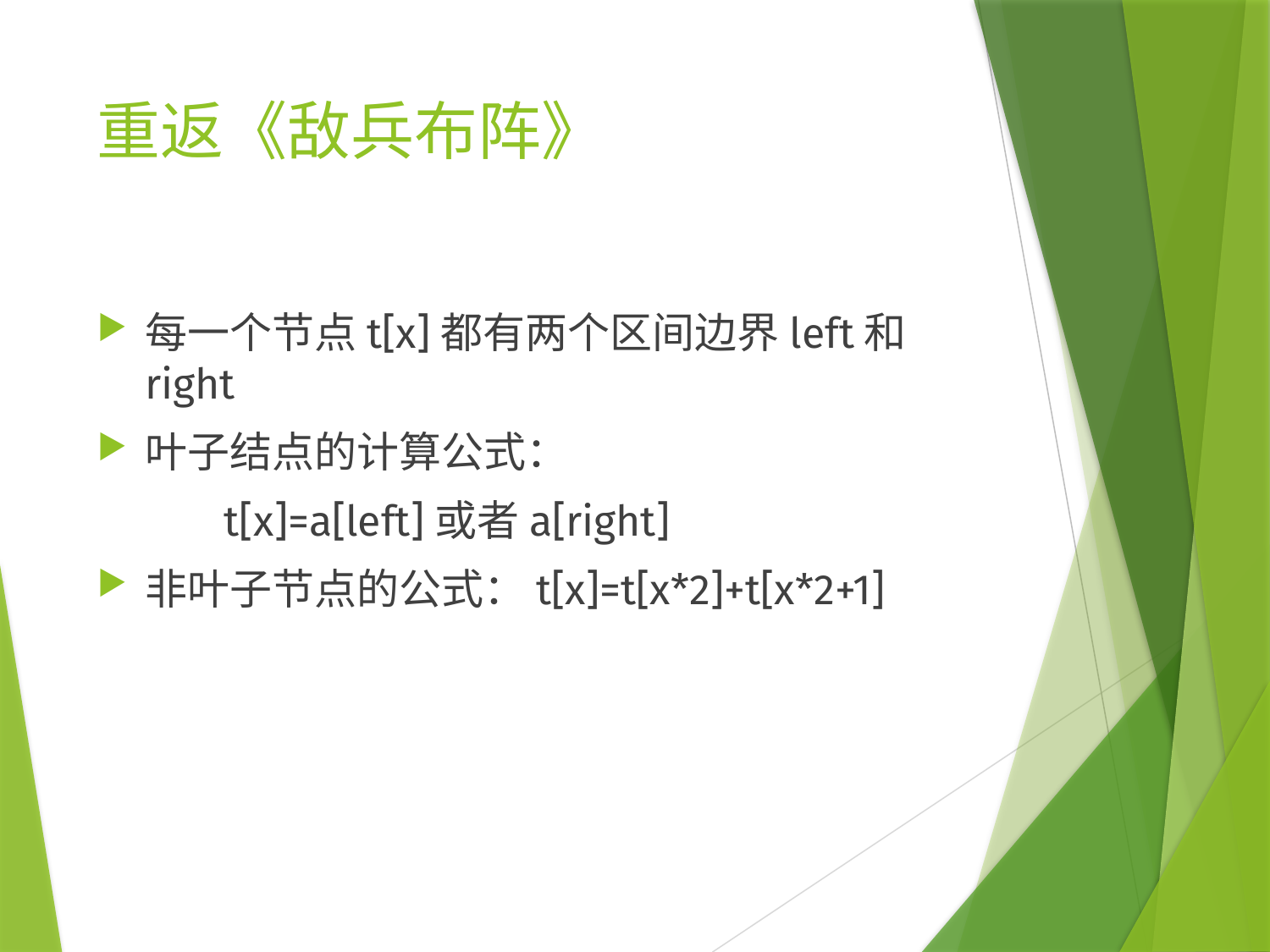

# 重返《敌兵布阵》
每一个节点t[x]都有两个区间边界left和right
叶子结点的计算公式：
	t[x]=a[left]或者a[right]
非叶子节点的公式：t[x]=t[x*2]+t[x*2+1]